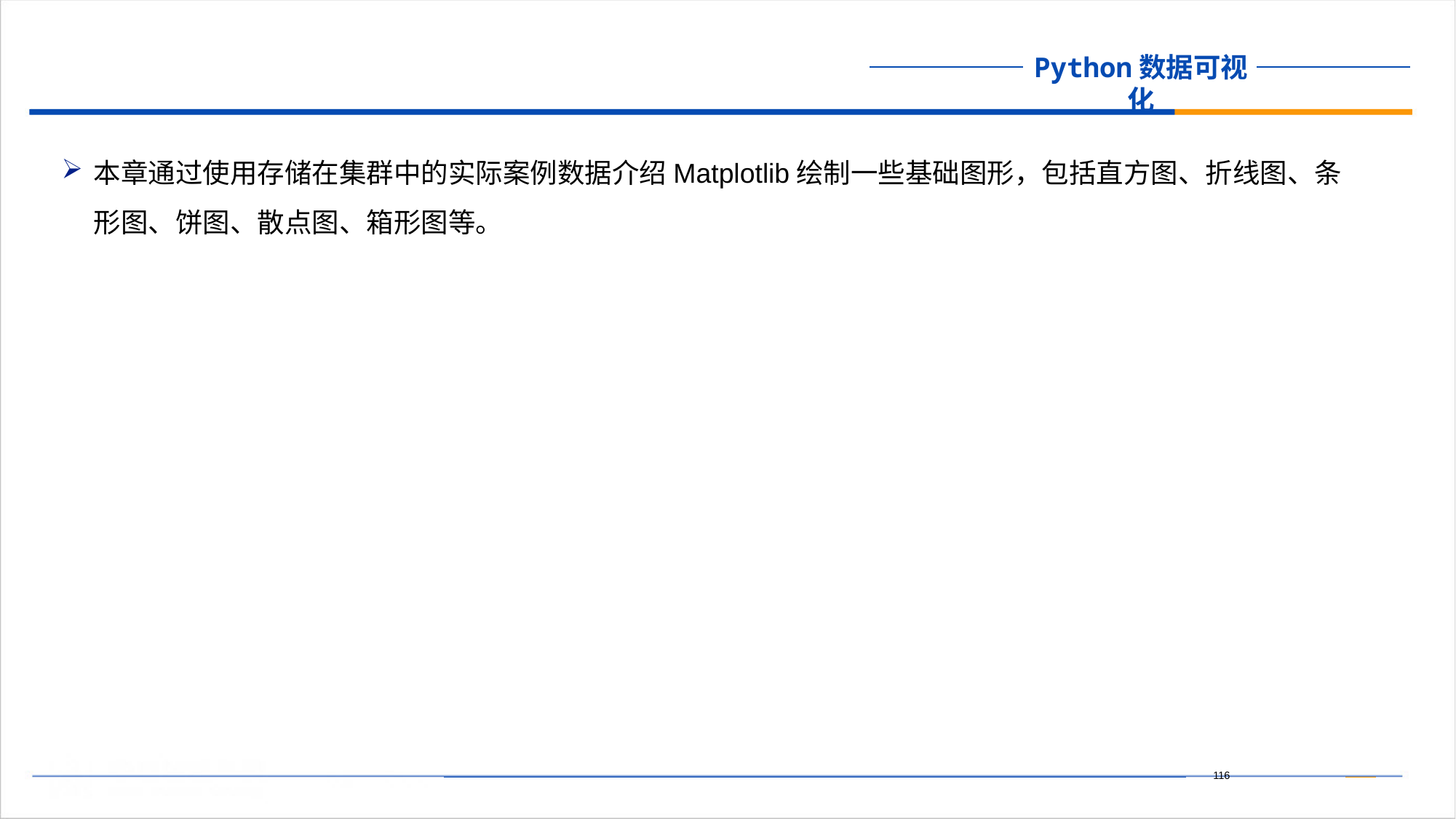

本章通过使用存储在集群中的实际案例数据介绍Matplotlib绘制一些基础图形，包括直方图、折线图、条形图、饼图、散点图、箱形图等。